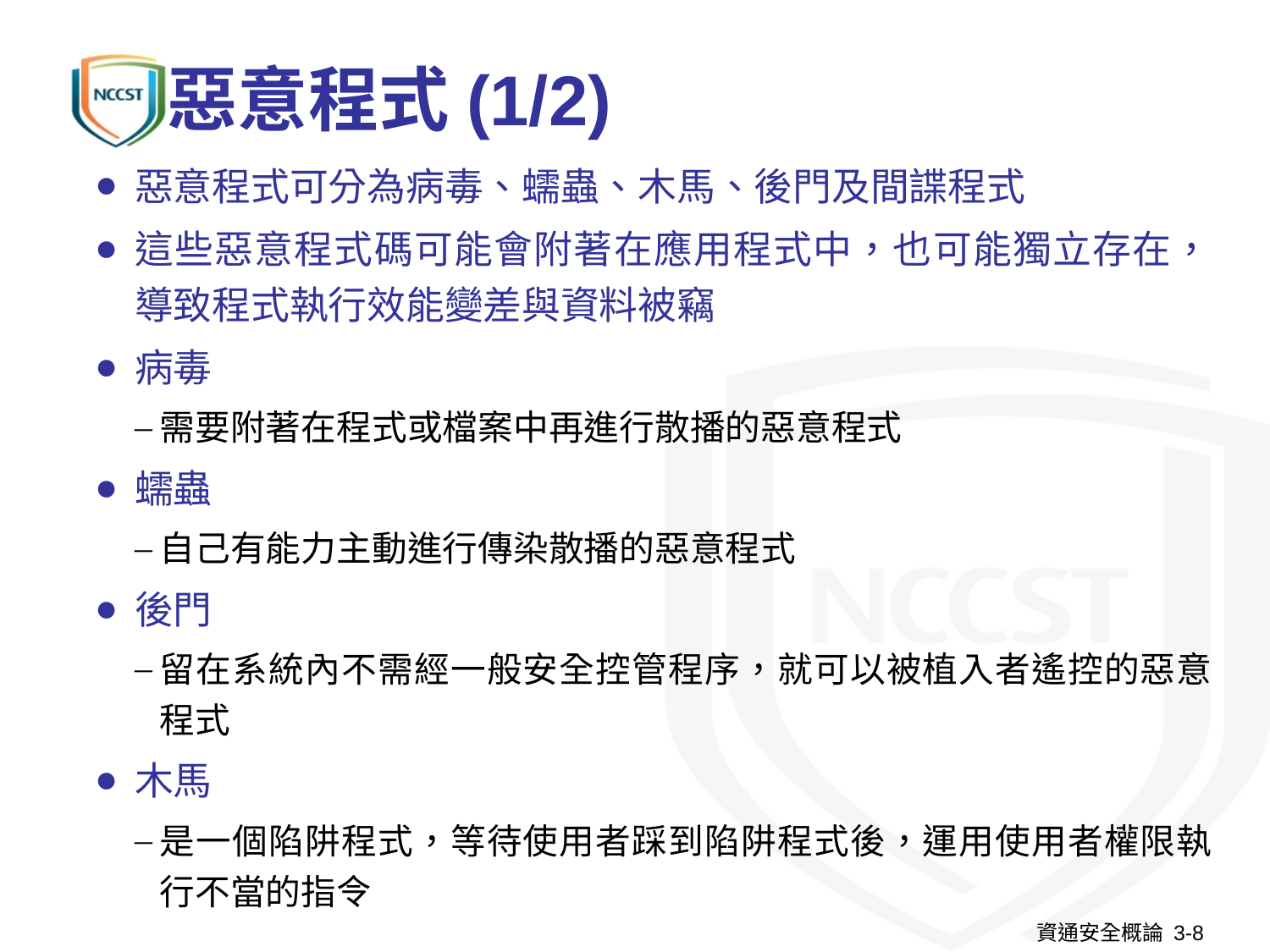

# 惡意程式(1/2)
惡意程式可分為病毒、蠕蟲、木馬、後門及間諜程式
這些惡意程式碼可能會附著在應用程式中，也可能獨立存在，導致程式執行效能變差與資料被竊
病毒
需要附著在程式或檔案中再進行散播的惡意程式
蠕蟲
自己有能力主動進行傳染散播的惡意程式
後門
留在系統內不需經一般安全控管程序，就可以被植入者遙控的惡意程式
木馬
是一個陷阱程式，等待使用者踩到陷阱程式後，運用使用者權限執行不當的指令